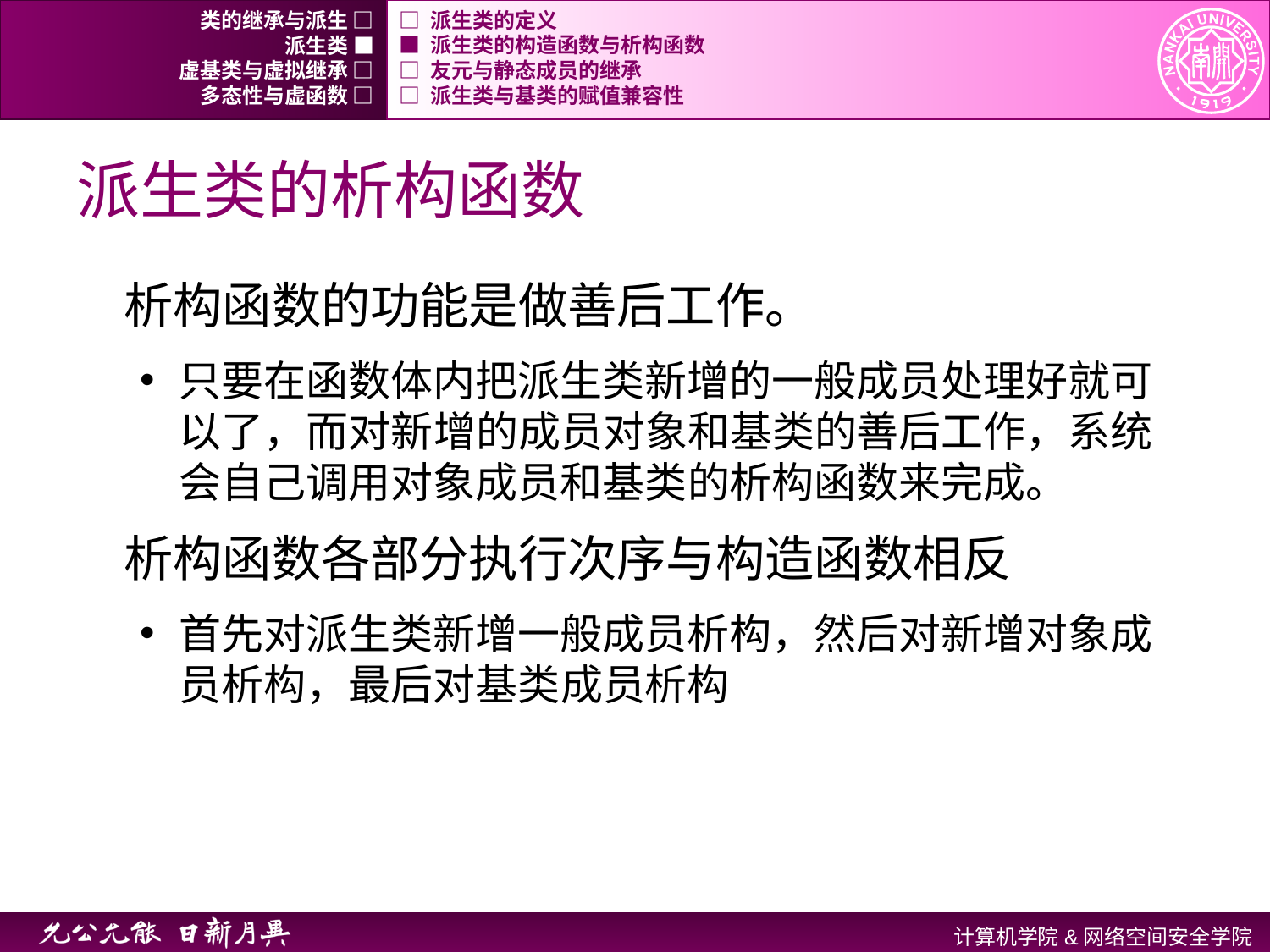

类的继承与派生 □
□ 派生类的定义
派生类 ■
■ 派生类的构造函数与析构函数
虚基类与虚拟继承 □
□ 友元与静态成员的继承
多态性与虚函数 □
□ 派生类与基类的赋值兼容性
# 派生类的析构函数
析构函数的功能是做善后工作。
只要在函数体内把派生类新增的一般成员处理好就可以了，而对新增的成员对象和基类的善后工作，系统会自己调用对象成员和基类的析构函数来完成。
析构函数各部分执行次序与构造函数相反
首先对派生类新增一般成员析构，然后对新增对象成员析构，最后对基类成员析构